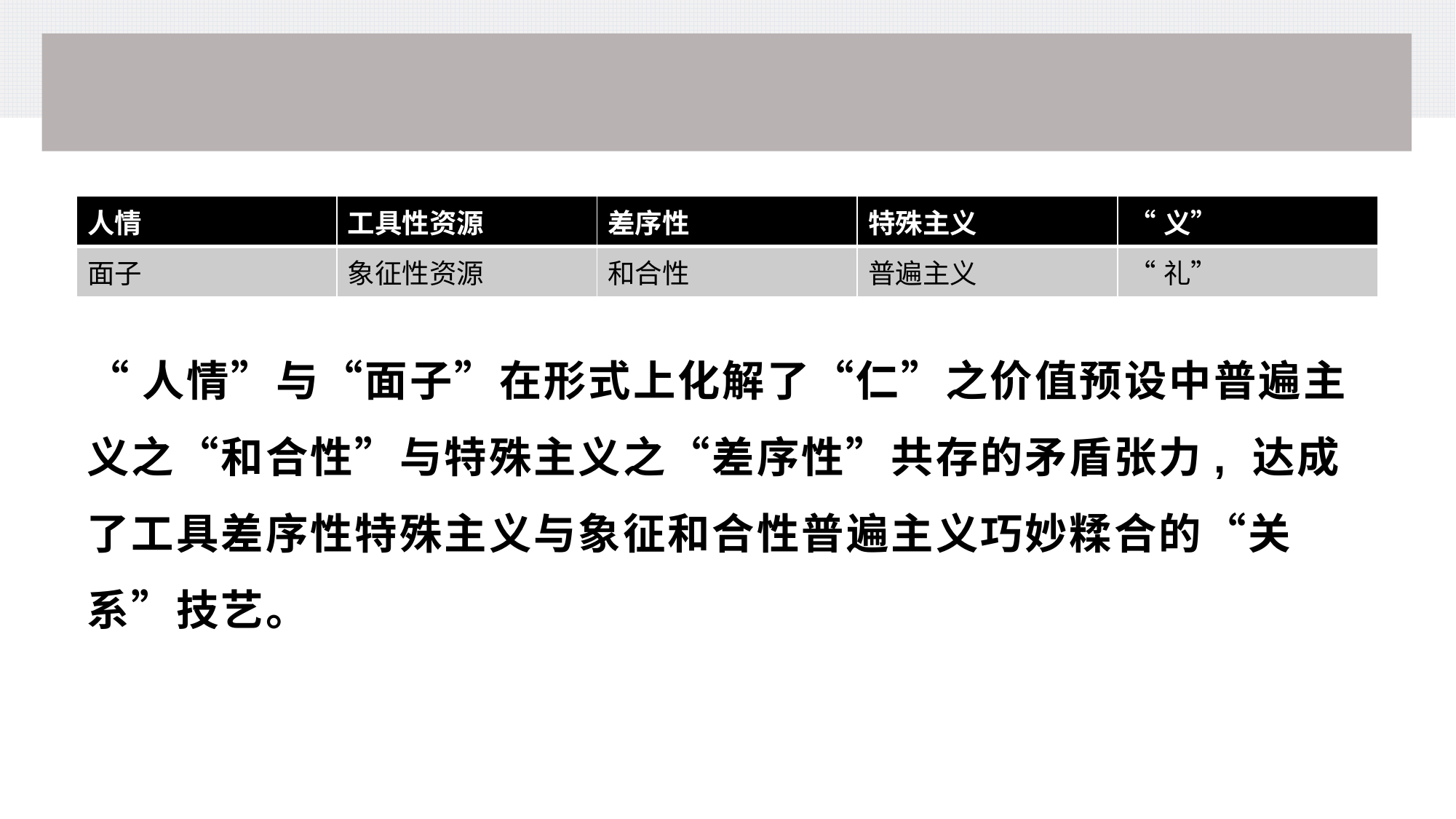

#
| 人情 | 工具性资源 | 差序性 | 特殊主义 | “义” |
| --- | --- | --- | --- | --- |
| 面子 | 象征性资源 | 和合性 | 普遍主义 | “礼” |
“人情”与“面子”在形式上化解了“仁”之价值预设中普遍主义之“和合性”与特殊主义之“差序性”共存的矛盾张力, 达成了工具差序性特殊主义与象征和合性普遍主义巧妙糅合的“关系”技艺。